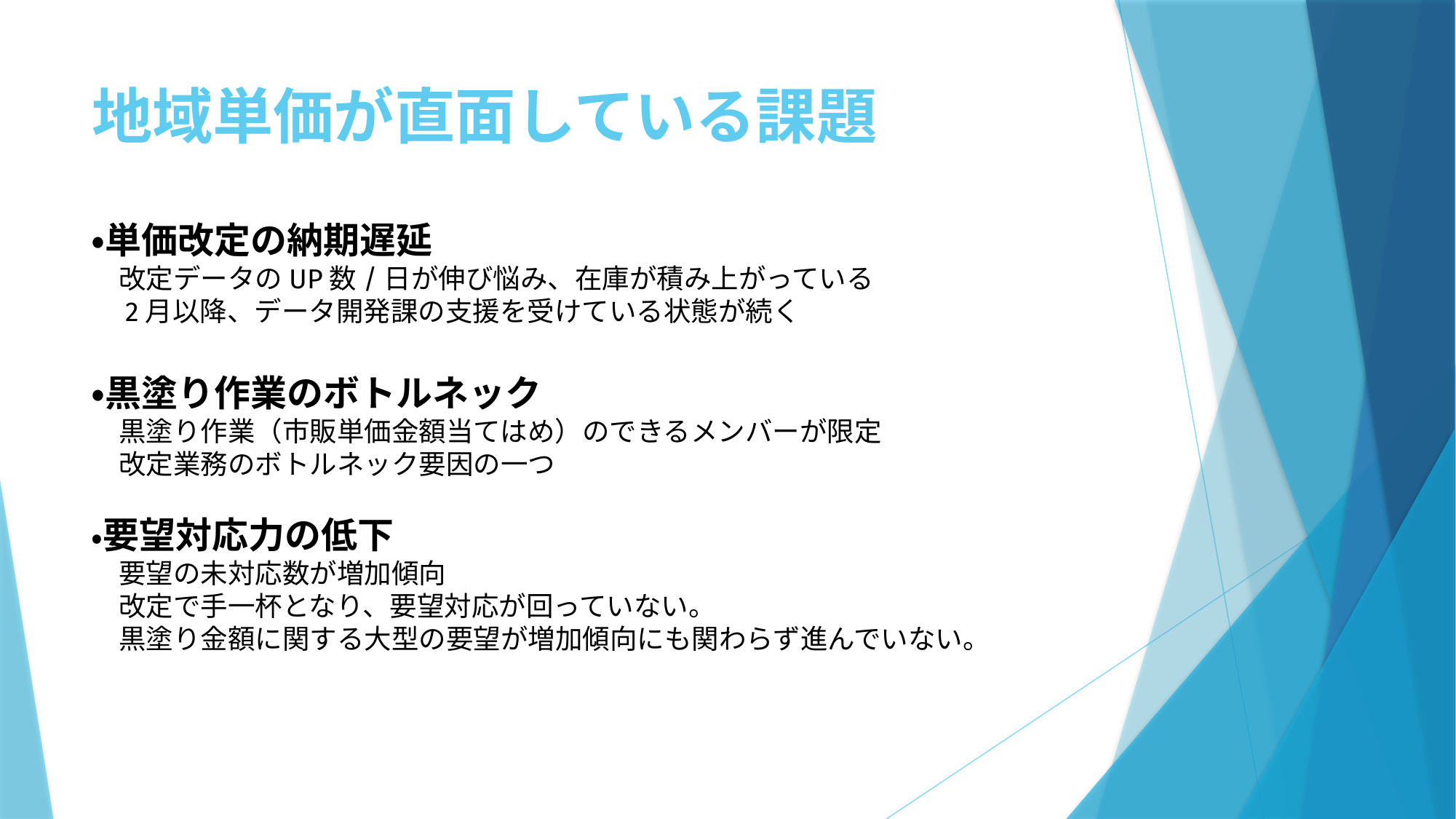

# 地域単価が直面している課題
・単価改定の納期遅延
　改定データのUP数/日が伸び悩み、在庫が積み上がっている
　2月以降、データ開発課の支援を受けている状態が続く

・黒塗り作業のボトルネック
　黒塗り作業（市販単価金額当てはめ）のできるメンバーが限定
　改定業務のボトルネック要因の一つ

・要望対応力の低下
　要望の未対応数が増加傾向
　改定で手一杯となり、要望対応が回っていない。
　黒塗り金額に関する大型の要望が増加傾向にも関わらず進んでいない。